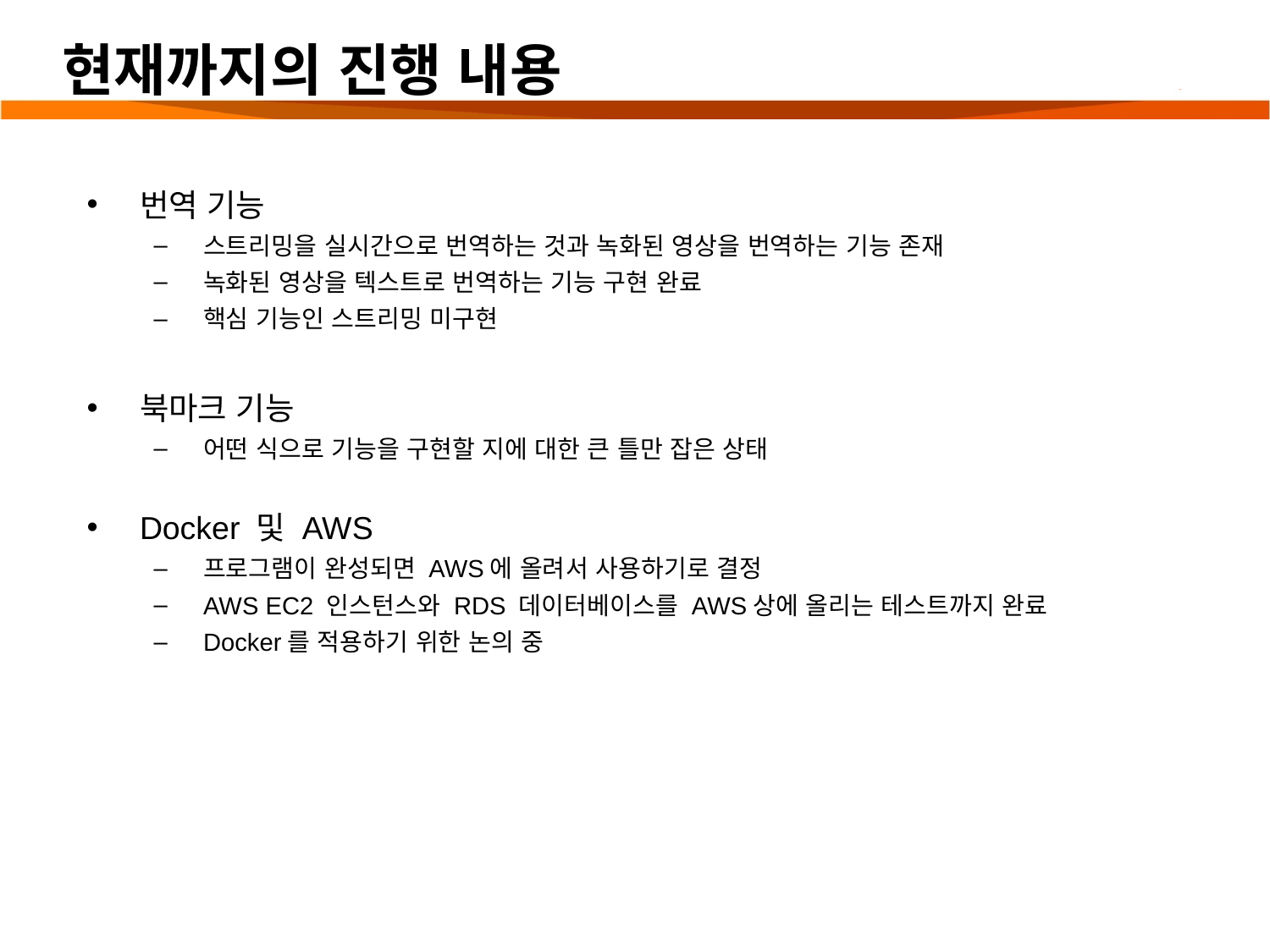

# 현재까지의 진행 내용
번역 기능
스트리밍을 실시간으로 번역하는 것과 녹화된 영상을 번역하는 기능 존재
녹화된 영상을 텍스트로 번역하는 기능 구현 완료
핵심 기능인 스트리밍 미구현

북마크 기능
어떤 식으로 기능을 구현할 지에 대한 큰 틀만 잡은 상태

Docker 및 AWS
프로그램이 완성되면 AWS에 올려서 사용하기로 결정
AWS EC2 인스턴스와 RDS 데이터베이스를 AWS상에 올리는 테스트까지 완료
Docker를 적용하기 위한 논의 중